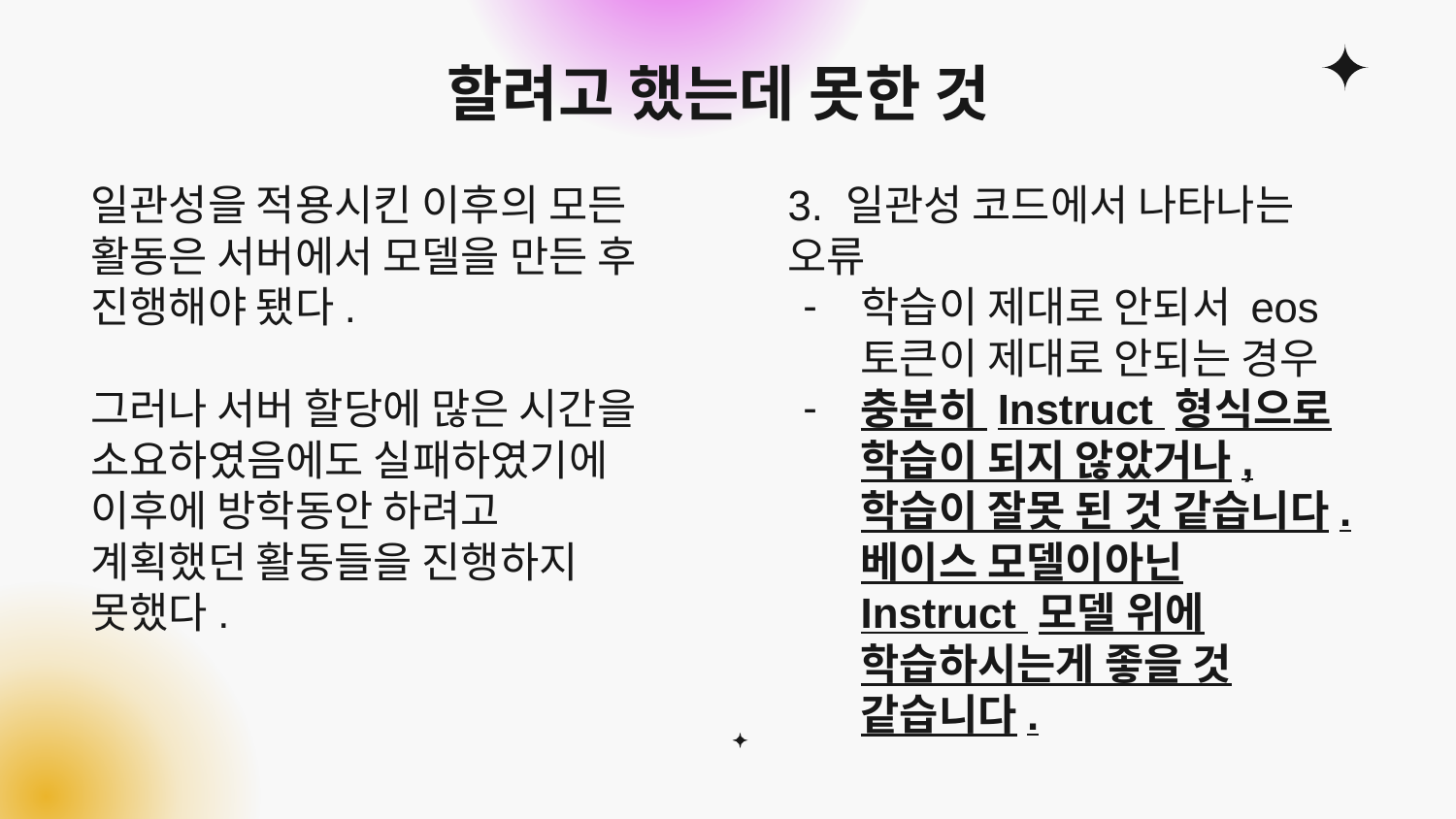

# 할려고 했는데 못한 것
일관성을 적용시킨 이후의 모든 활동은 서버에서 모델을 만든 후 진행해야 됐다.

그러나 서버 할당에 많은 시간을 소요하였음에도 실패하였기에 이후에 방학동안 하려고 계획했던 활동들을 진행하지 못했다.
3. 일관성 코드에서 나타나는 오류
학습이 제대로 안되서 eos 토큰이 제대로 안되는 경우
충분히 Instruct 형식으로 학습이 되지 않았거나, 학습이 잘못 된 것 같습니다.베이스 모델이아닌 Instruct 모델 위에 학습하시는게 좋을 것 같습니다.